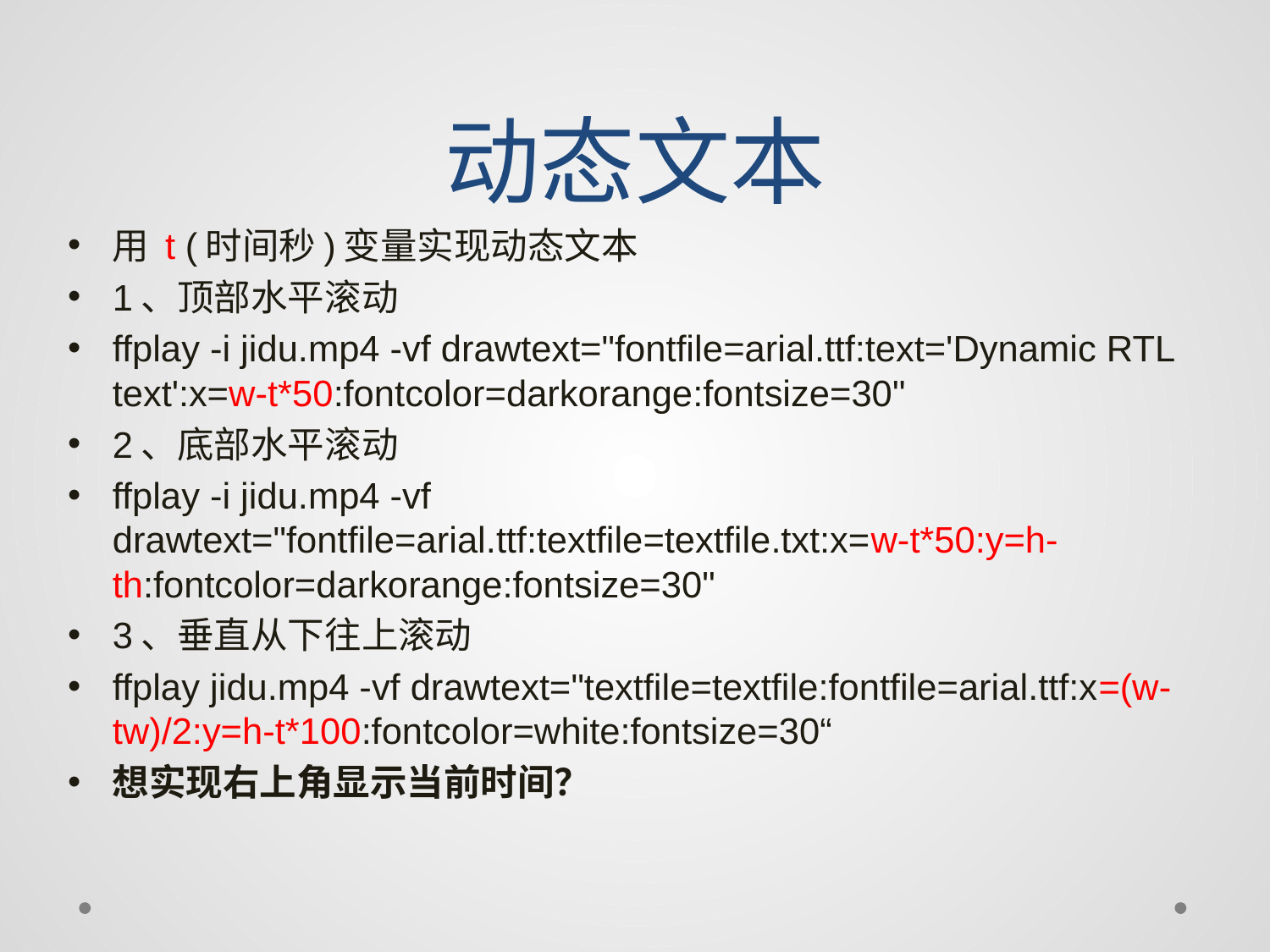

# 动态文本
用 t (时间秒)变量实现动态文本
1、顶部水平滚动
ffplay -i jidu.mp4 -vf drawtext="fontfile=arial.ttf:text='Dynamic RTL text':x=w-t*50:fontcolor=darkorange:fontsize=30"
2、底部水平滚动
ffplay -i jidu.mp4 -vf drawtext="fontfile=arial.ttf:textfile=textfile.txt:x=w-t*50:y=h-th:fontcolor=darkorange:fontsize=30"
3、垂直从下往上滚动
ffplay jidu.mp4 -vf drawtext="textfile=textfile:fontfile=arial.ttf:x=(w-tw)/2:y=h-t*100:fontcolor=white:fontsize=30“
想实现右上角显示当前时间？